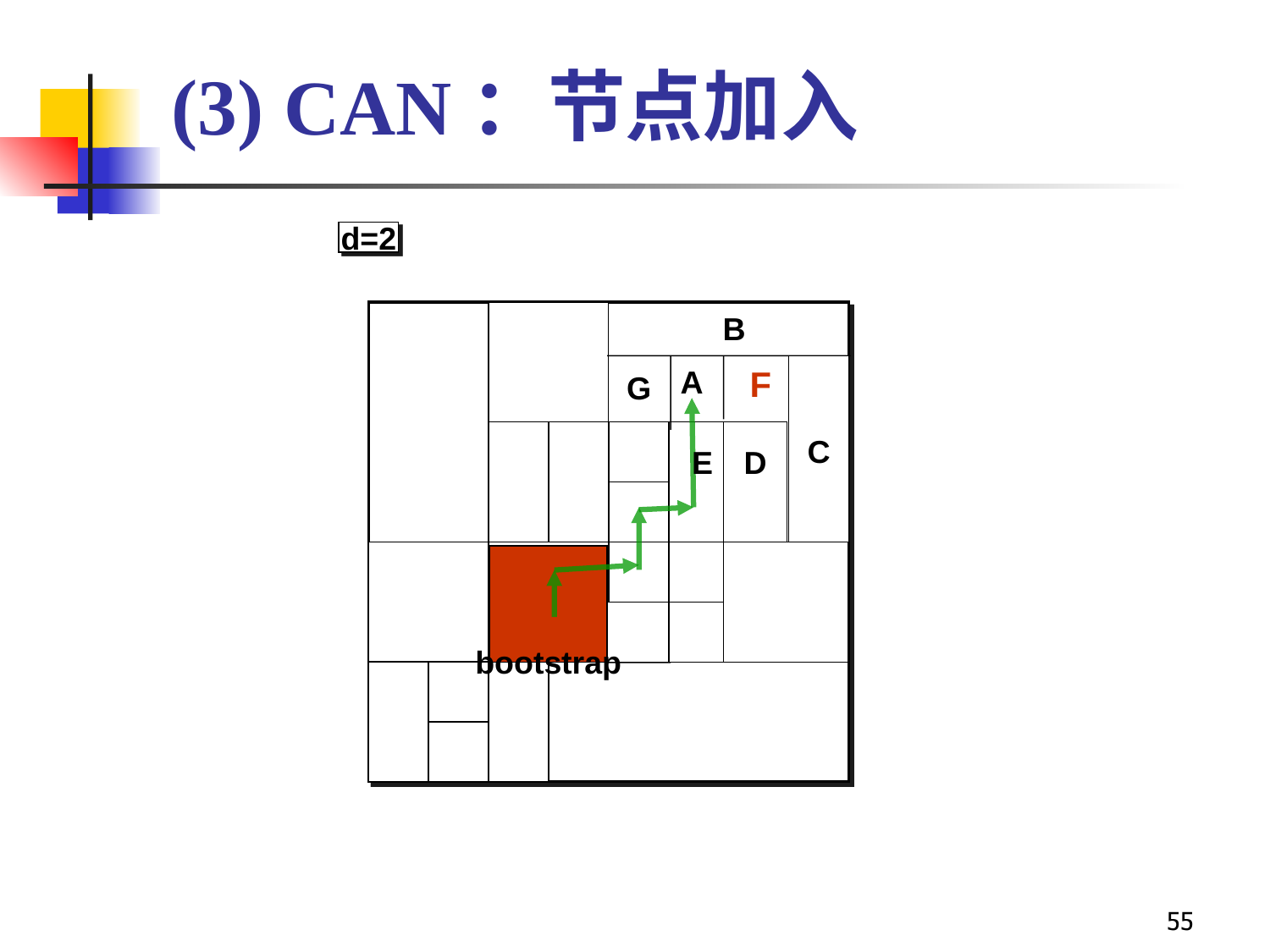

# (3) CAN：节点加入
d=2

B

A

F

G

C

C
E
D

bootstrap

55